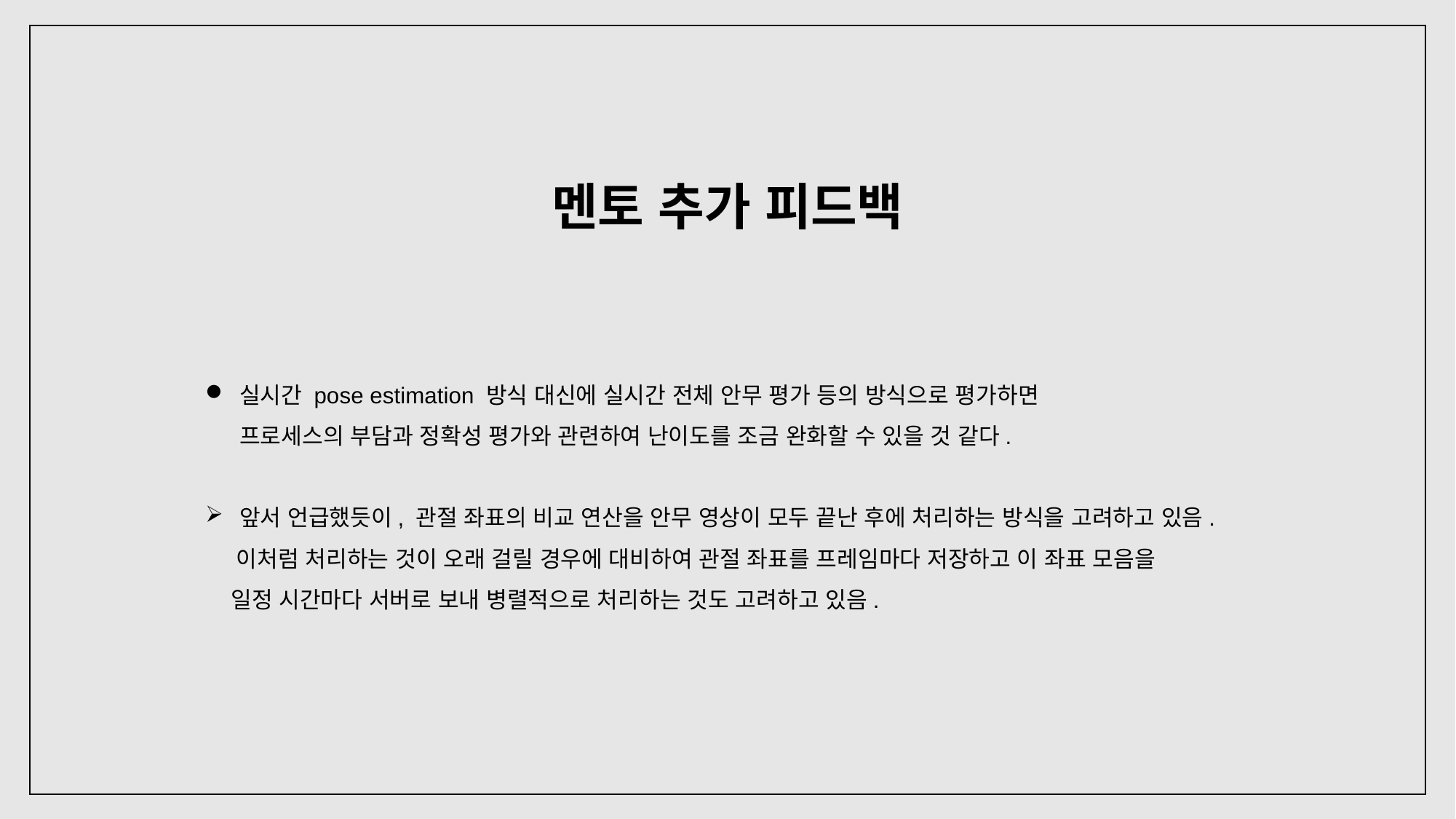

멘토 추가 피드백
실시간 pose estimation 방식 대신에 실시간 전체 안무 평가 등의 방식으로 평가하면
프로세스의 부담과 정확성 평가와 관련하여 난이도를 조금 완화할 수 있을 것 같다.

앞서 언급했듯이, 관절 좌표의 비교 연산을 안무 영상이 모두 끝난 후에 처리하는 방식을 고려하고 있음.
    이처럼 처리하는 것이 오래 걸릴 경우에 대비하여 관절 좌표를 프레임마다 저장하고 이 좌표 모음을
    일정 시간마다 서버로 보내 병렬적으로 처리하는 것도 고려하고 있음.